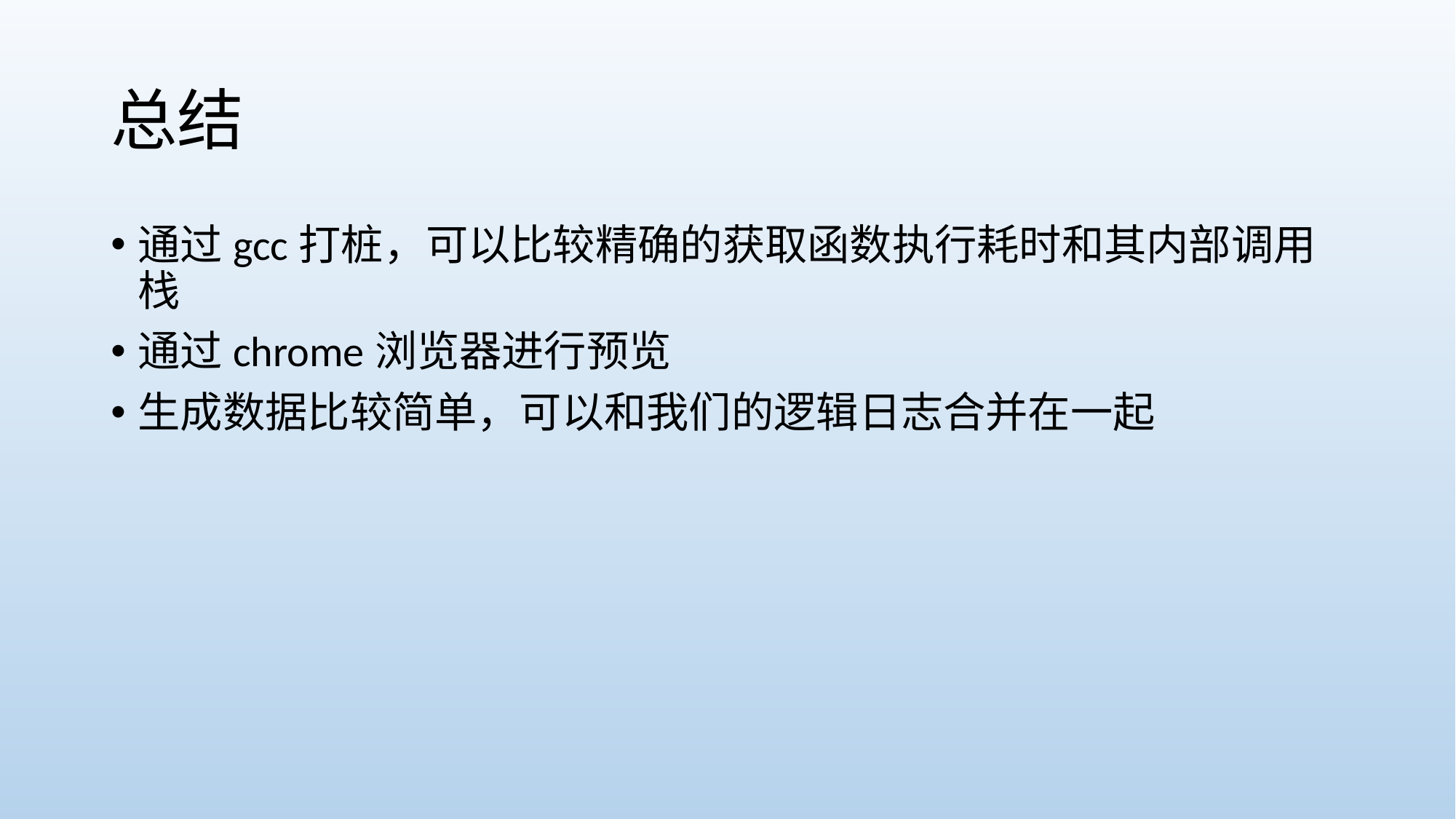

总结
通过gcc打桩，可以比较精确的获取函数执行耗时和其内部调用栈
通过chrome浏览器进行预览
生成数据比较简单，可以和我们的逻辑日志合并在一起